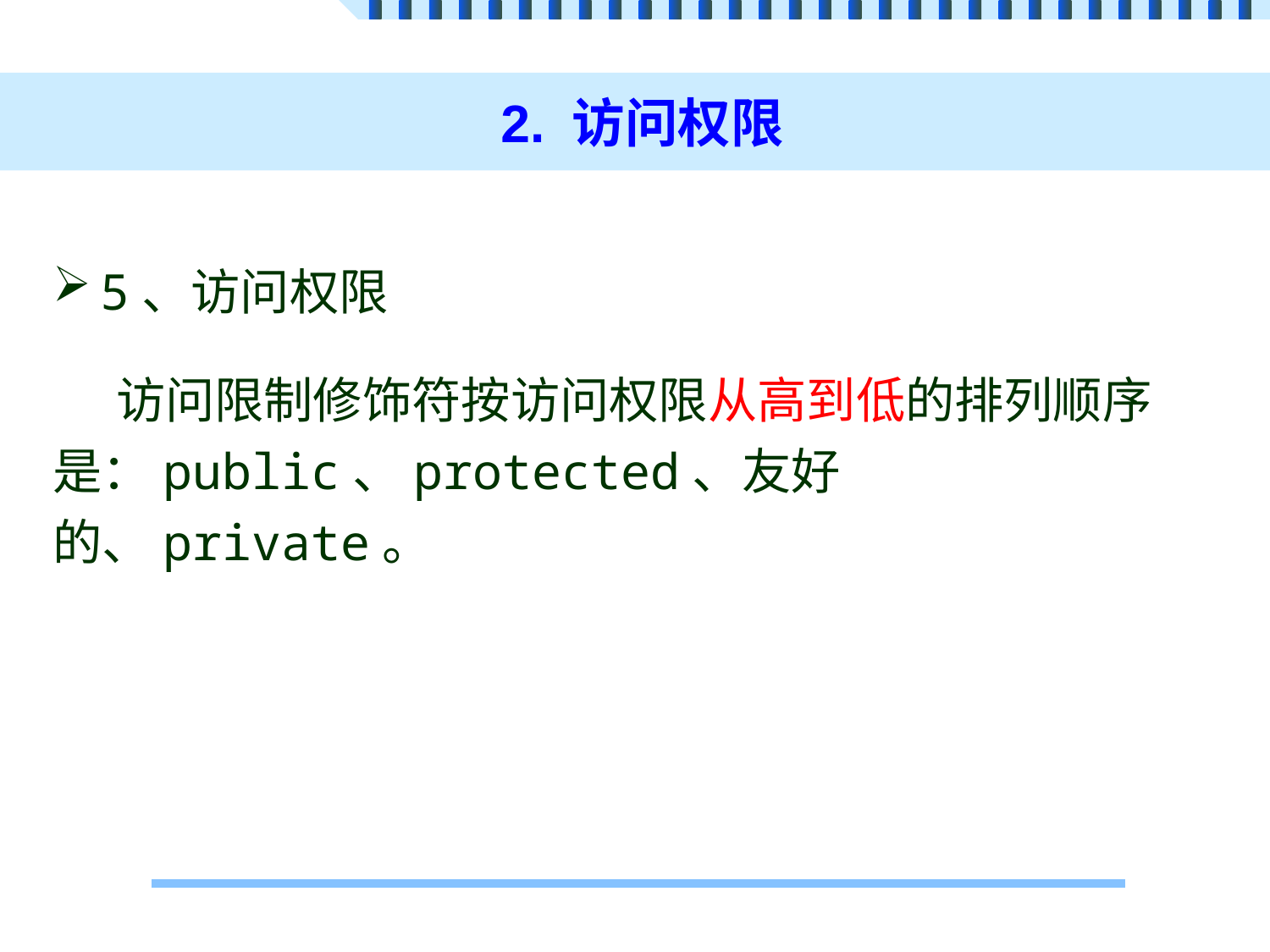

# 2. 访问权限

5、访问权限
访问限制修饰符按访问权限从高到低的排列顺序是：public、protected、友好的、private。